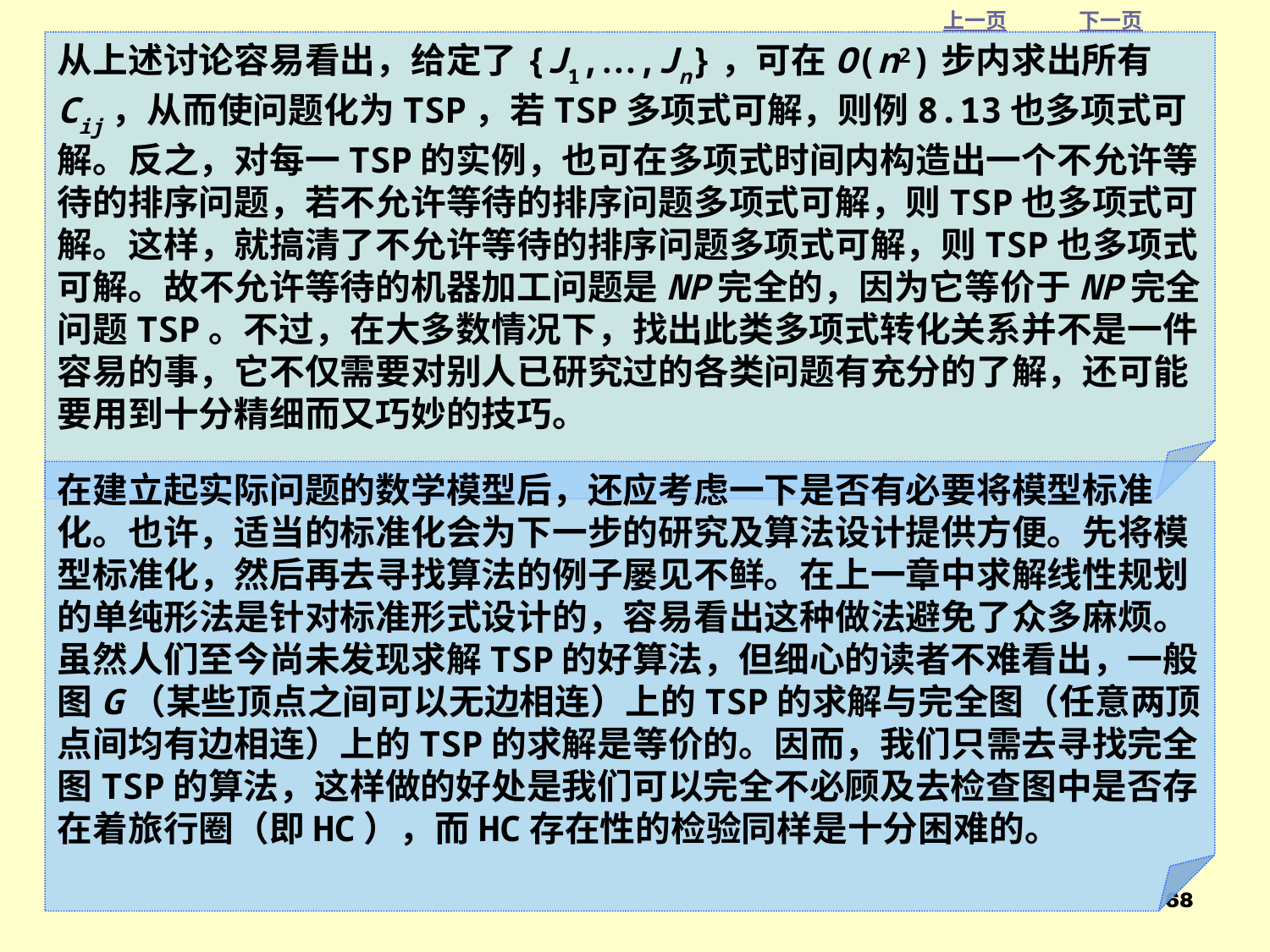

从上述讨论容易看出，给定了{J1,…,Jn}，可在O(n2)步内求出所有Cij，从而使问题化为TSP，若TSP多项式可解，则例8.13也多项式可解。反之，对每一TSP的实例，也可在多项式时间内构造出一个不允许等待的排序问题，若不允许等待的排序问题多项式可解，则TSP也多项式可解。这样，就搞清了不允许等待的排序问题多项式可解，则TSP也多项式可解。故不允许等待的机器加工问题是NP完全的，因为它等价于NP完全问题TSP。不过，在大多数情况下，找出此类多项式转化关系并不是一件容易的事，它不仅需要对别人已研究过的各类问题有充分的了解，还可能要用到十分精细而又巧妙的技巧。
在建立起实际问题的数学模型后，还应考虑一下是否有必要将模型标准化。也许，适当的标准化会为下一步的研究及算法设计提供方便。先将模型标准化，然后再去寻找算法的例子屡见不鲜。在上一章中求解线性规划的单纯形法是针对标准形式设计的，容易看出这种做法避免了众多麻烦。虽然人们至今尚未发现求解TSP的好算法，但细心的读者不难看出，一般图G（某些顶点之间可以无边相连）上的TSP的求解与完全图（任意两顶点间均有边相连）上的TSP的求解是等价的。因而，我们只需去寻找完全图TSP的算法，这样做的好处是我们可以完全不必顾及去检查图中是否存在着旅行圈（即HC），而HC存在性的检验同样是十分困难的。
68